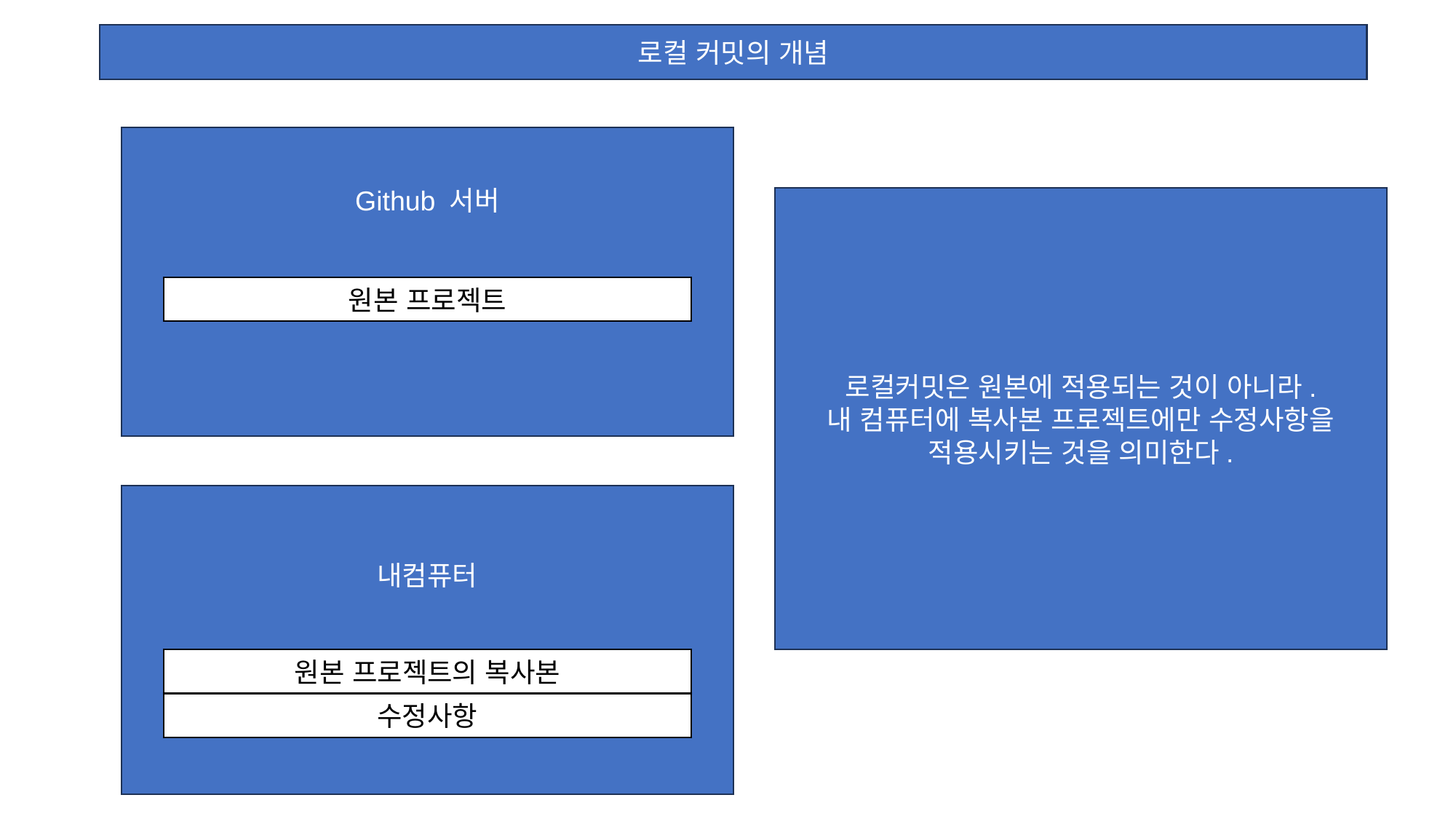

로컬 커밋의 개념
Github 서버

로컬커밋은 원본에 적용되는 것이 아니라.
내 컴퓨터에 복사본 프로젝트에만 수정사항을 적용시키는 것을 의미한다.
원본 프로젝트
내컴퓨터

원본 프로젝트의 복사본
수정사항